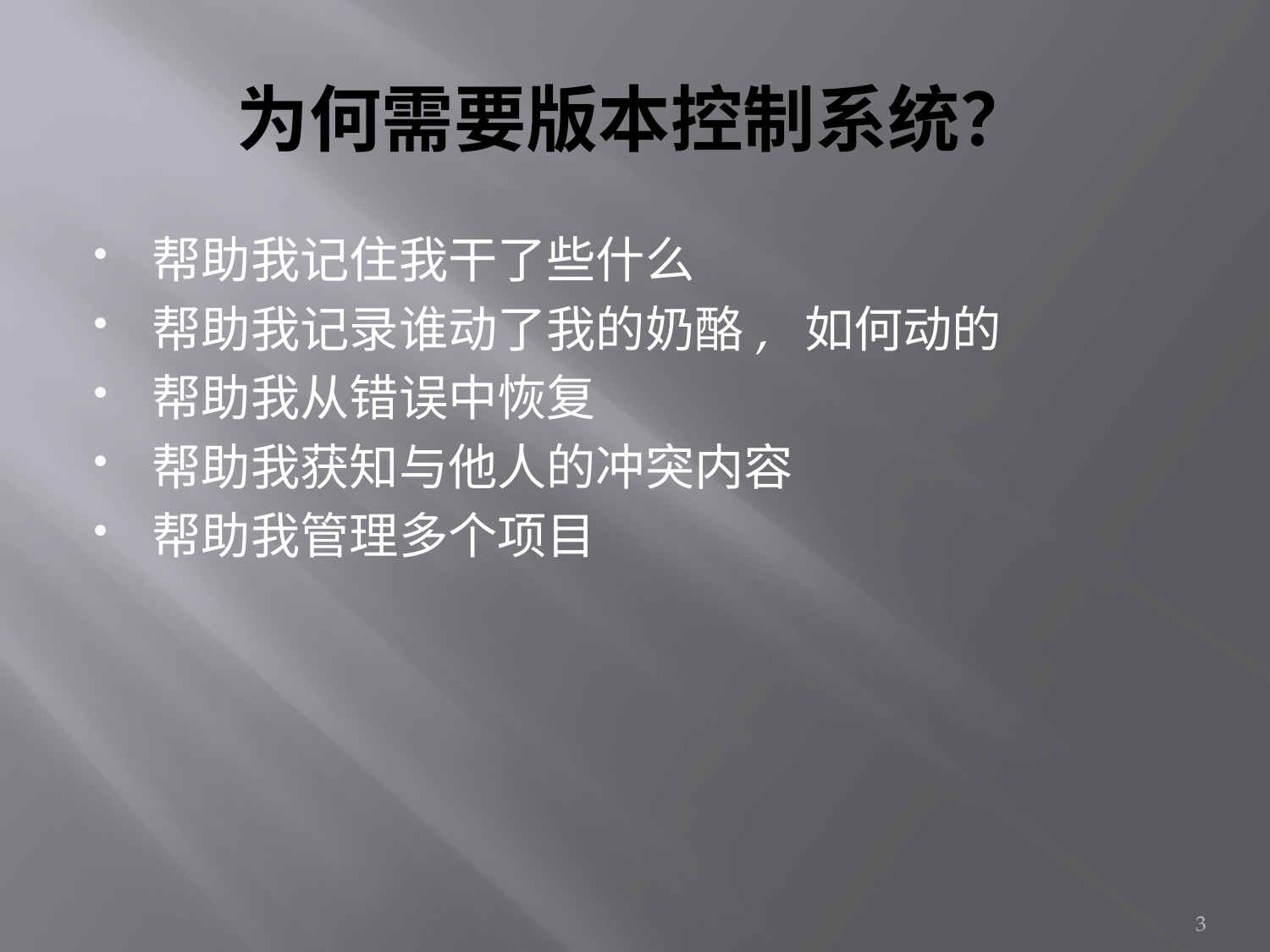

# 为何需要版本控制系统？
帮助我记住我干了些什么
帮助我记录谁动了我的奶酪,  如何动的
帮助我从错误中恢复
帮助我获知与他人的冲突内容
帮助我管理多个项目

3